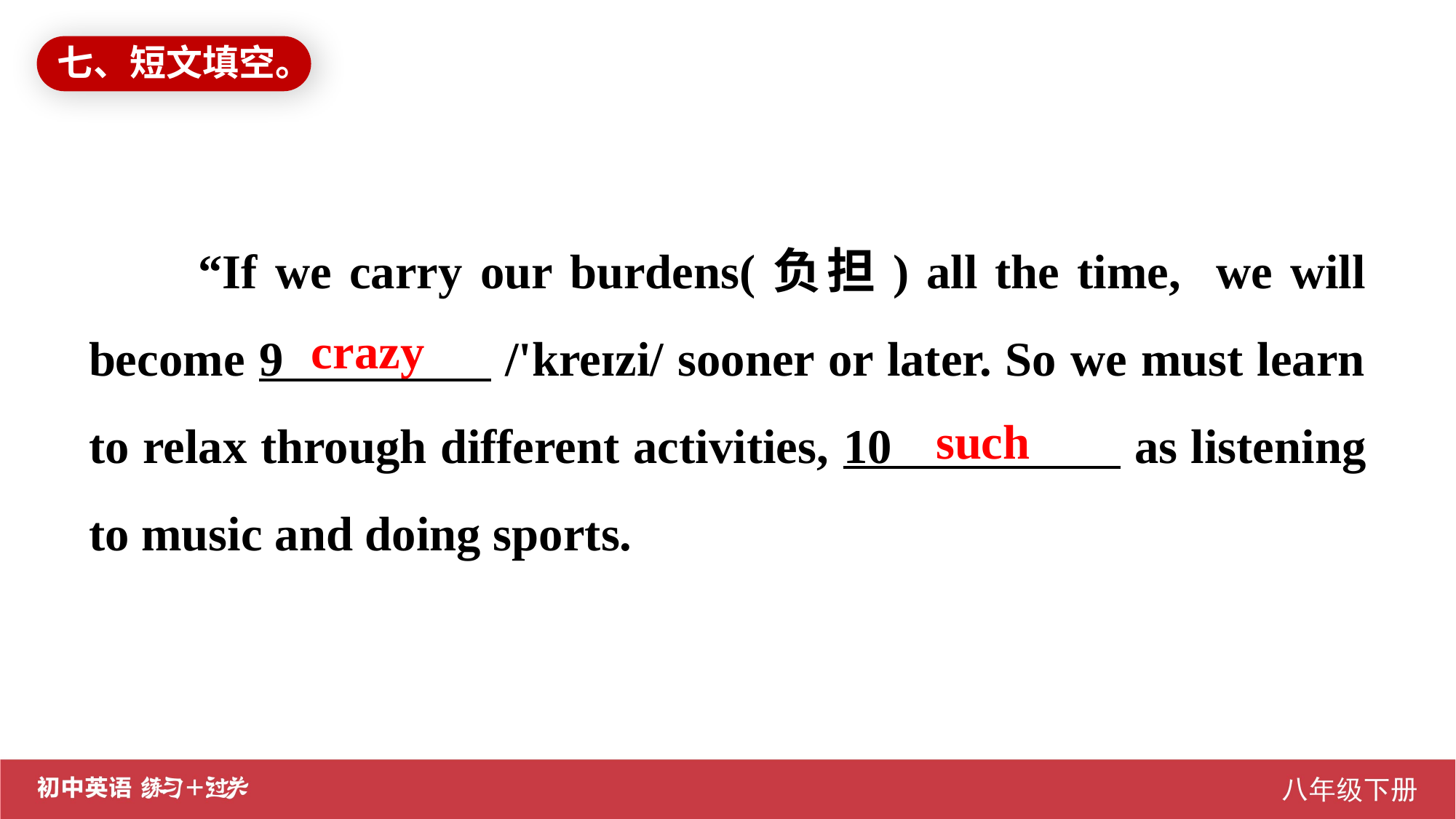

七、短文填空。

“If we carry our burdens(负担) all the time,  we will become 9                /'kreɪzi/ sooner or later. So we must learn to relax through different activities, 10                  as listening to music and doing sports.
crazy
such